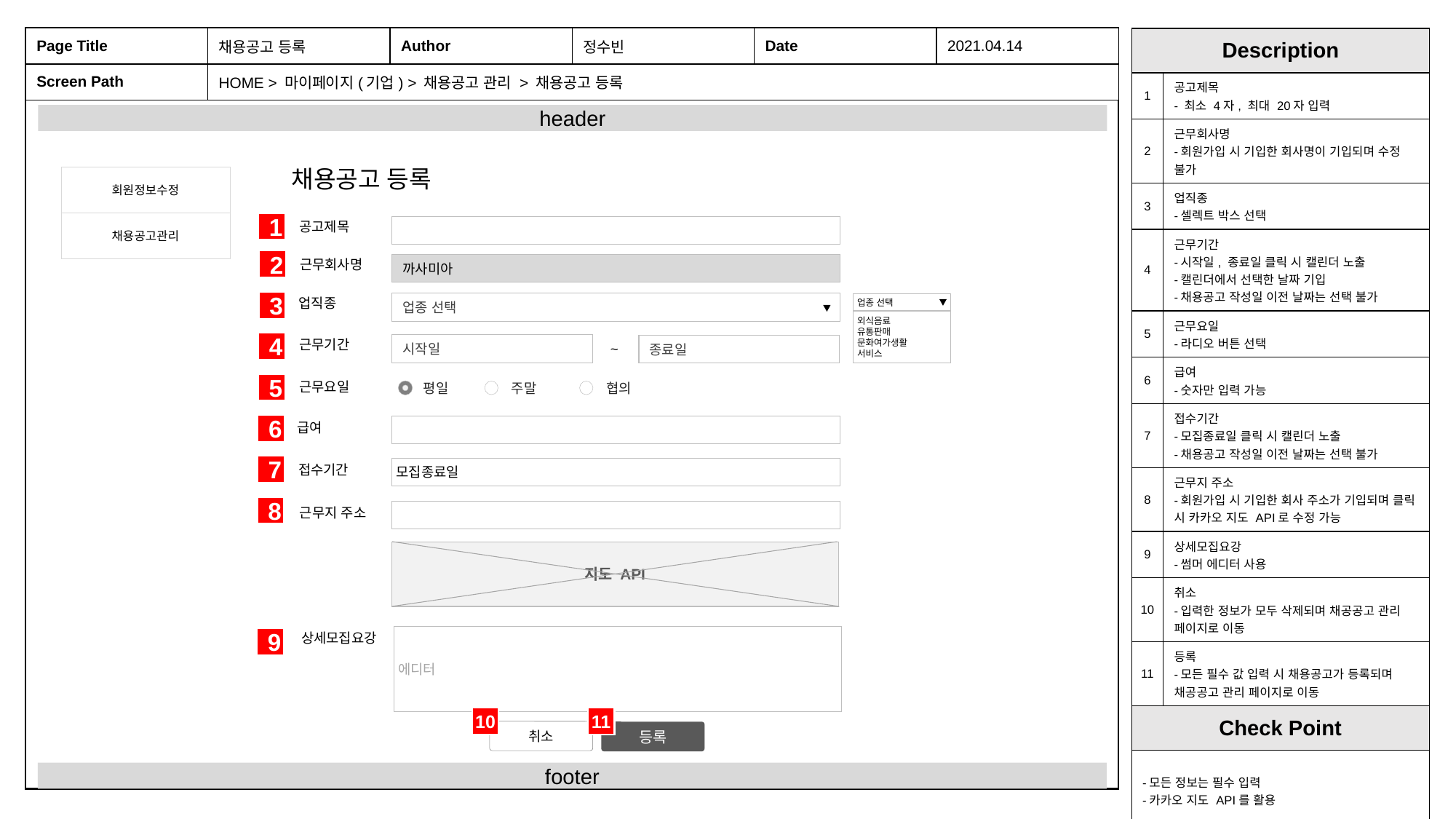

| Page Title | 채용공고 등록 | Author | 정수빈 | Date | 2021.04.14 |
| --- | --- | --- | --- | --- | --- |
| Screen Path | HOME > 마이페이지(기업) > 채용공고 관리 > 채용공고 등록 |  |  |  |  |
| Description |  |
| --- | --- |
| 1 | 공고제목 - 최소 4자, 최대 20자 입력 |
| 2 | 근무회사명 -회원가입 시 기입한 회사명이 기입되며 수정 불가 |
| 3 | 업직종 -셀렉트 박스 선택 |
| 4 | 근무기간 -시작일, 종료일 클릭 시 캘린더 노출 -캘린더에서 선택한 날짜 기입 -채용공고 작성일 이전 날짜는 선택 불가 |
| 5 | 근무요일 -라디오 버튼 선택 |
| 6 | 급여 -숫자만 입력 가능 |
| 7 | 접수기간 -모집종료일 클릭 시 캘린더 노출 -채용공고 작성일 이전 날짜는 선택 불가 |
| 8 | 근무지 주소 -회원가입 시 기입한 회사 주소가 기입되며 클릭 시 카카오 지도 API로 수정 가능 |
| 9 | 상세모집요강 -썸머 에디터 사용 |
| 10 | 취소 -입력한 정보가 모두 삭제되며 채공공고 관리 페이지로 이동 |
| 11 | 등록 -모든 필수 값 입력 시 채용공고가 등록되며 채공공고 관리 페이지로 이동 |
| Check Point |  |
| -모든 정보는 필수 입력 -카카오 지도 API를 활용 |  |
header
채용공고 등록
회원정보수정
채용공고관리
공고제목
1

근무회사명
2
까사미아
업직종
3
업종 선택
업종 선택

외식음료
유통판매
문화여가생활
서비스
근무기간
4
~
시작일
종료일
근무요일
5
평일
주말
협의

급여
6

접수기간
7
모집종료일
8
근무지 주소

지도 API
상세모집요강
에디터
9
10
11
등록

취소
footer